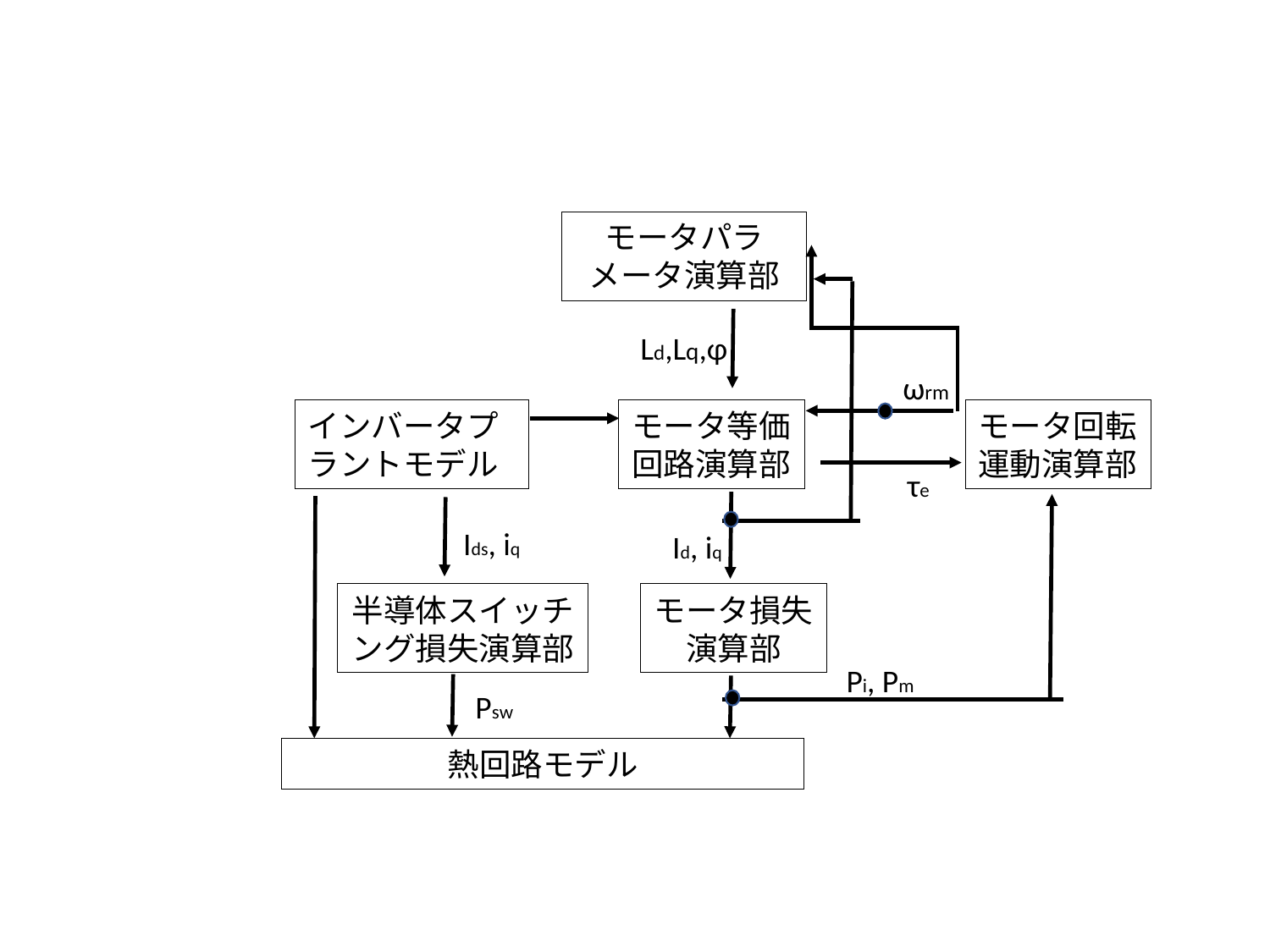

モータパラメータ演算部
Ld,Lq,φ
ωrm
インバータプラントモデル
モータ等価回路演算部
モータ回転運動演算部

τe

Ids, iq
Id, iq
半導体スイッチング損失演算部
モータ損失演算部
Pi, Pm
Psw

熱回路モデル